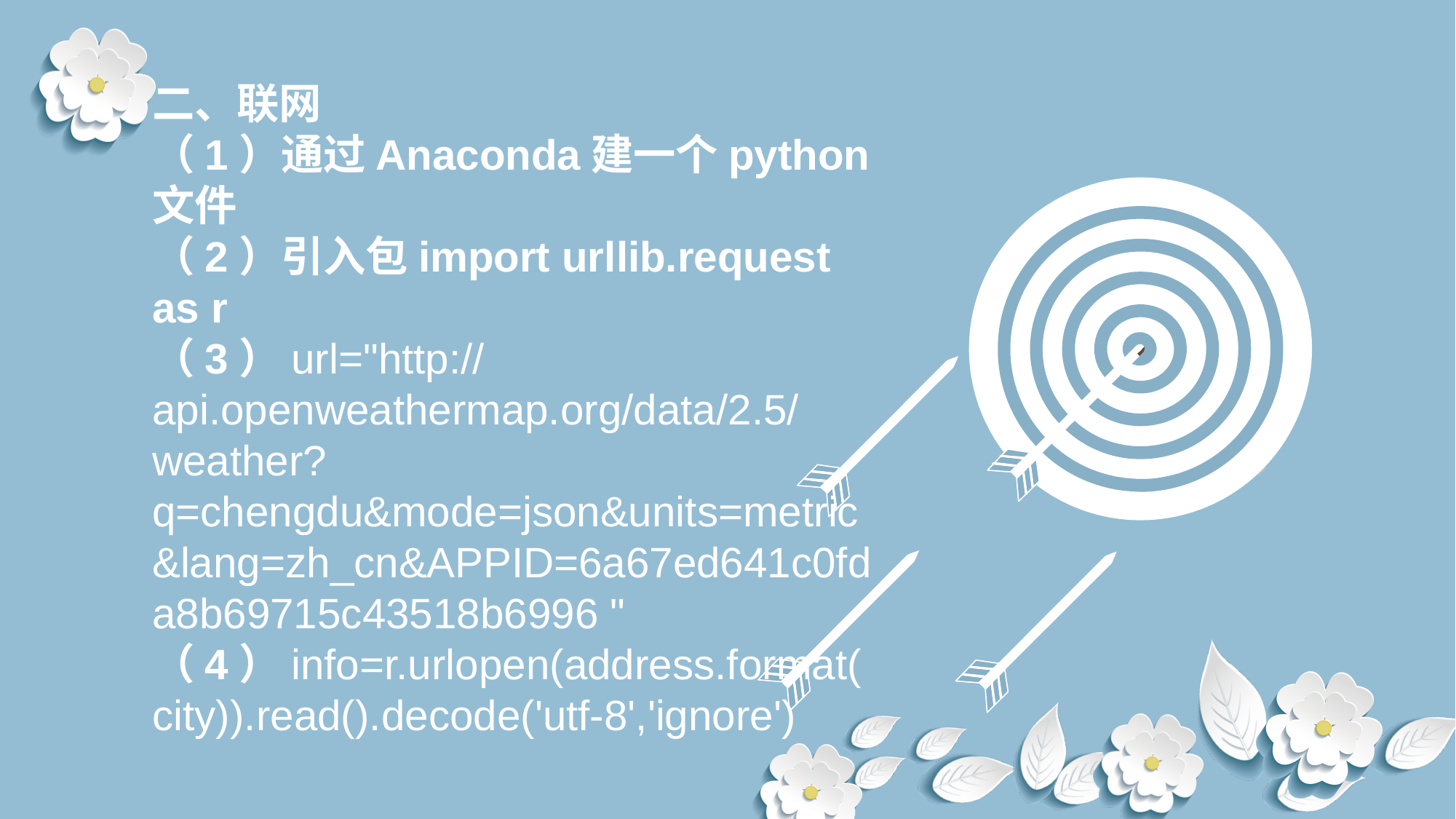

二、联网
（1）通过Anaconda建一个python文件
（2）引入包import urllib.request as r
（3）url="http://api.openweathermap.org/data/2.5/weather?q=chengdu&mode=json&units=metric&lang=zh_cn&APPID=6a67ed641c0fda8b69715c43518b6996 "
（4）info=r.urlopen(address.format(city)).read().decode('utf-8','ignore')

延时符